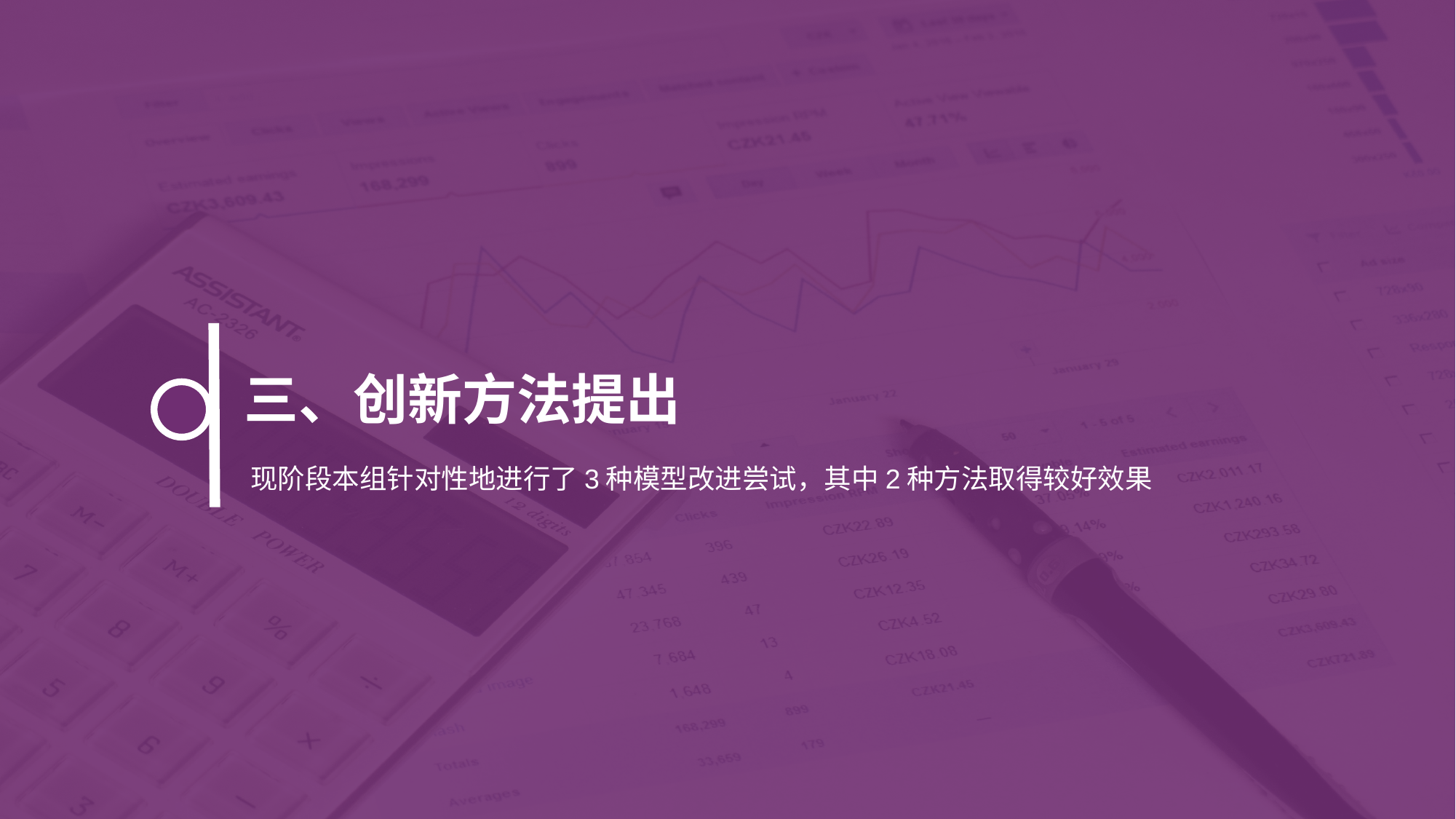

三、创新方法提出

现阶段本组针对性地进行了3种模型改进尝试，其中2种方法取得较好效果